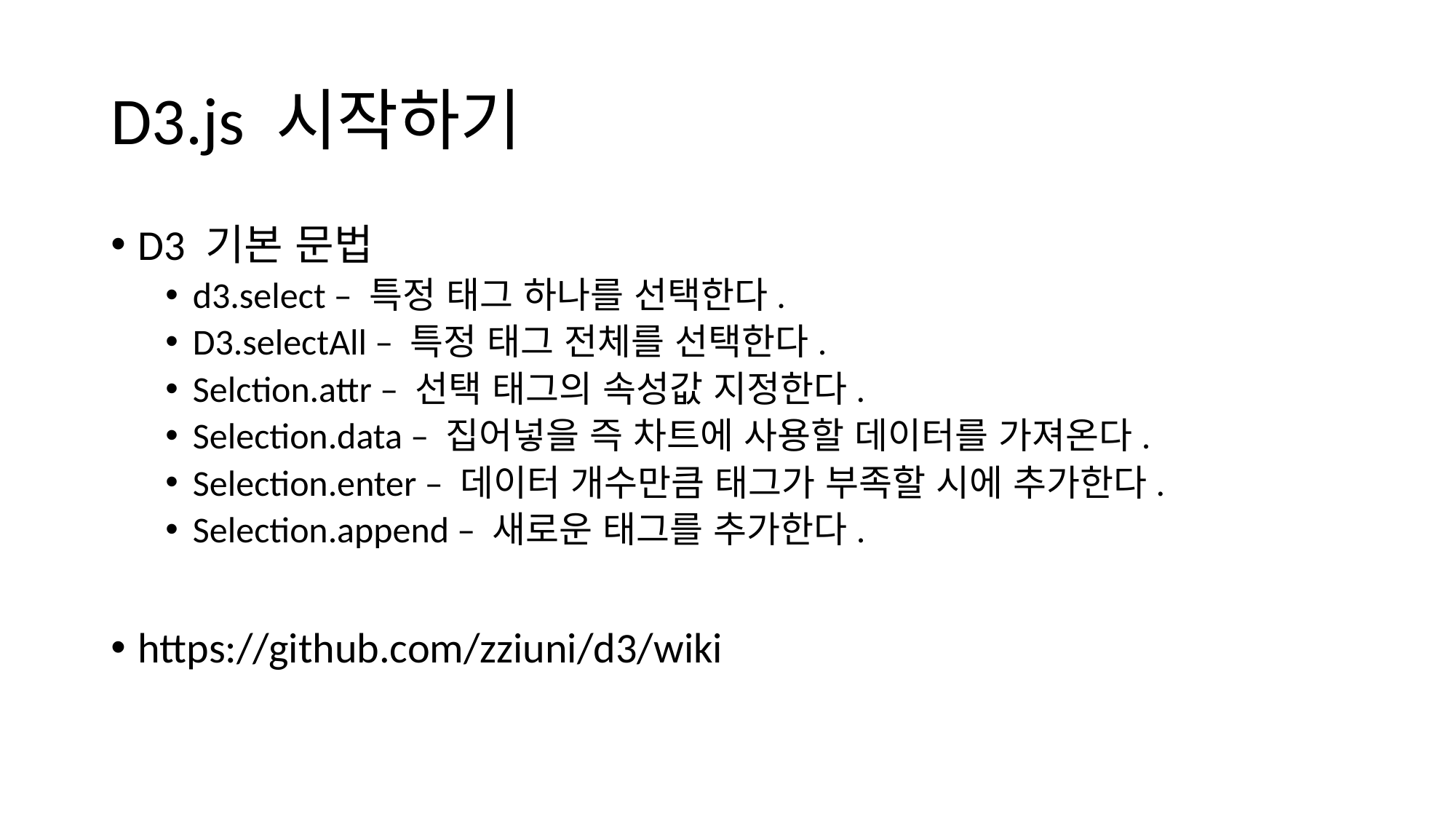

# D3.js 시작하기
D3 기본 문법
d3.select – 특정 태그 하나를 선택한다.
D3.selectAll – 특정 태그 전체를 선택한다.
Selction.attr – 선택 태그의 속성값 지정한다.
Selection.data – 집어넣을 즉 차트에 사용할 데이터를 가져온다.
Selection.enter – 데이터 개수만큼 태그가 부족할 시에 추가한다.
Selection.append – 새로운 태그를 추가한다.

https://github.com/zziuni/d3/wiki